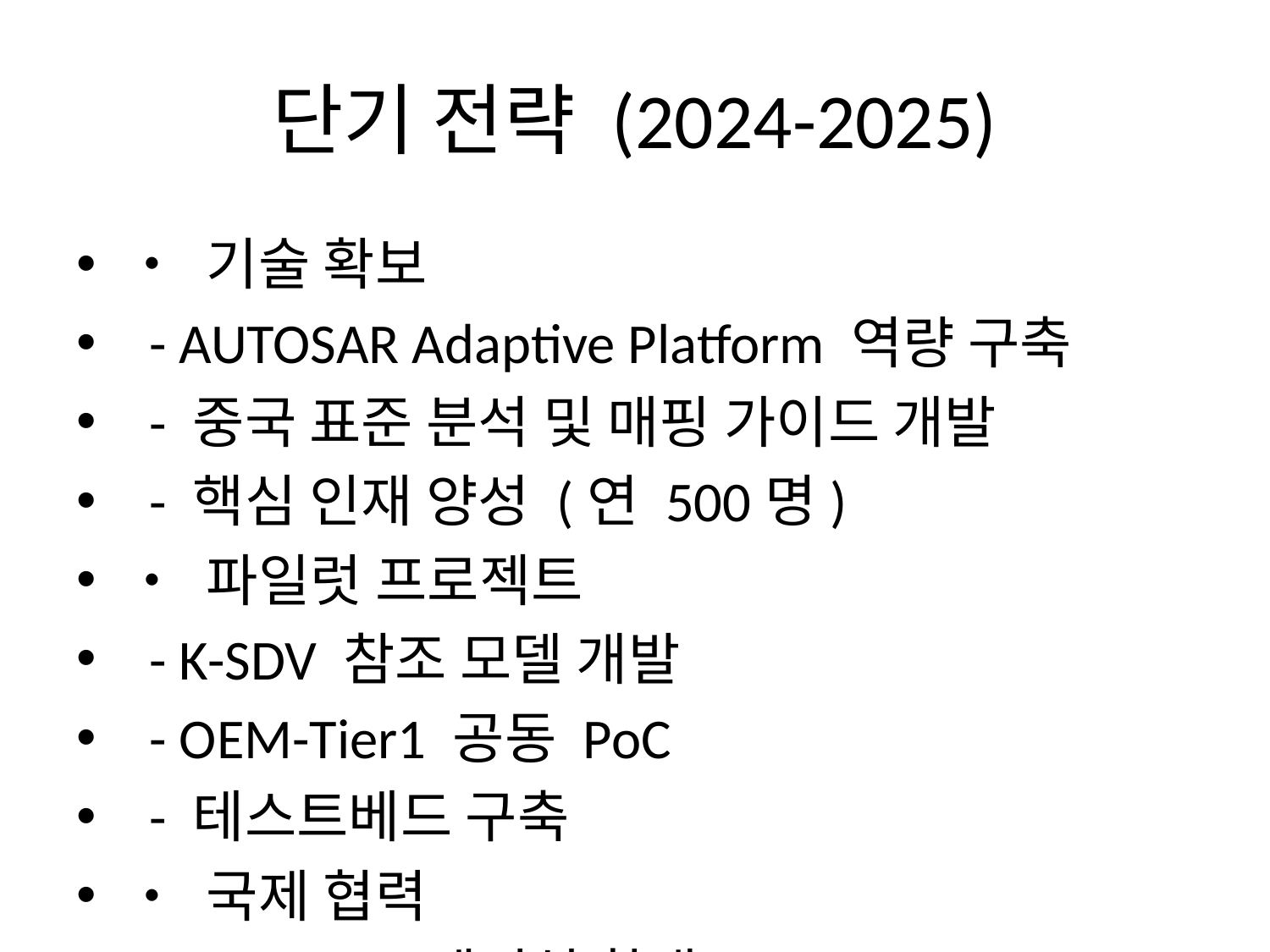

# 단기 전략 (2024-2025)
• 기술 확보
  - AUTOSAR Adaptive Platform 역량 구축
  - 중국 표준 분석 및 매핑 가이드 개발
  - 핵심 인재 양성 (연 500명)
• 파일럿 프로젝트
  - K-SDV 참조 모델 개발
  - OEM-Tier1 공동 PoC
  - 테스트베드 구축
• 국제 협력
  - AUTOSAR 멤버십 확대
  - 중국 표준 기관과 MOU
  - 글로벌 기업 파트너십